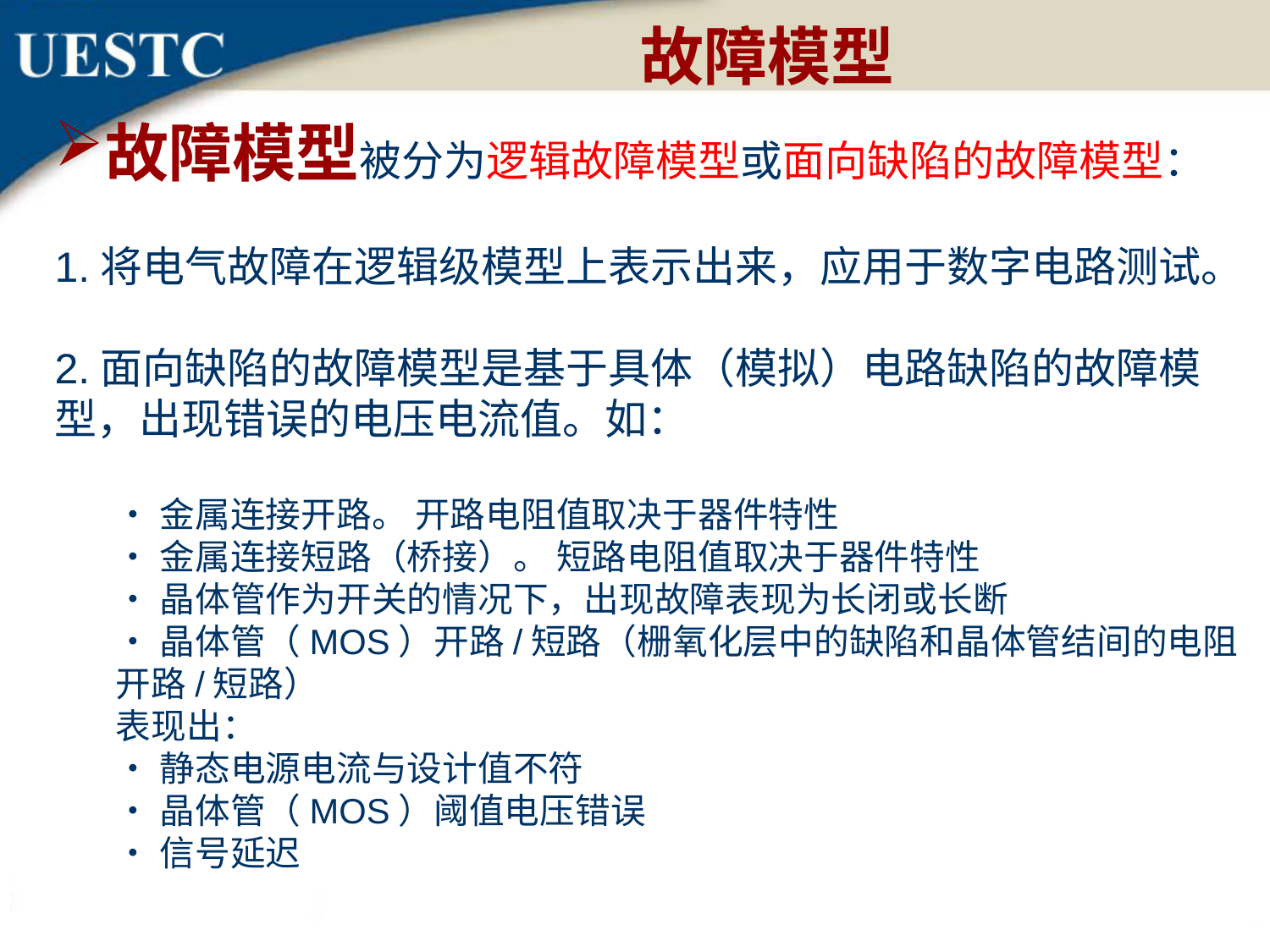

故障模型
故障模型被分为逻辑故障模型或面向缺陷的故障模型：

1.将电气故障在逻辑级模型上表示出来，应用于数字电路测试。

2.面向缺陷的故障模型是基于具体（模拟）电路缺陷的故障模型，出现错误的电压电流值。如：
•金属连接开路。 开路电阻值取决于器件特性
•金属连接短路（桥接）。 短路电阻值取决于器件特性
•晶体管作为开关的情况下，出现故障表现为长闭或长断
•晶体管（MOS）开路/短路（栅氧化层中的缺陷和晶体管结间的电阻开路/短路）
表现出：
•静态电源电流与设计值不符
•晶体管（MOS）阈值电压错误
•信号延迟